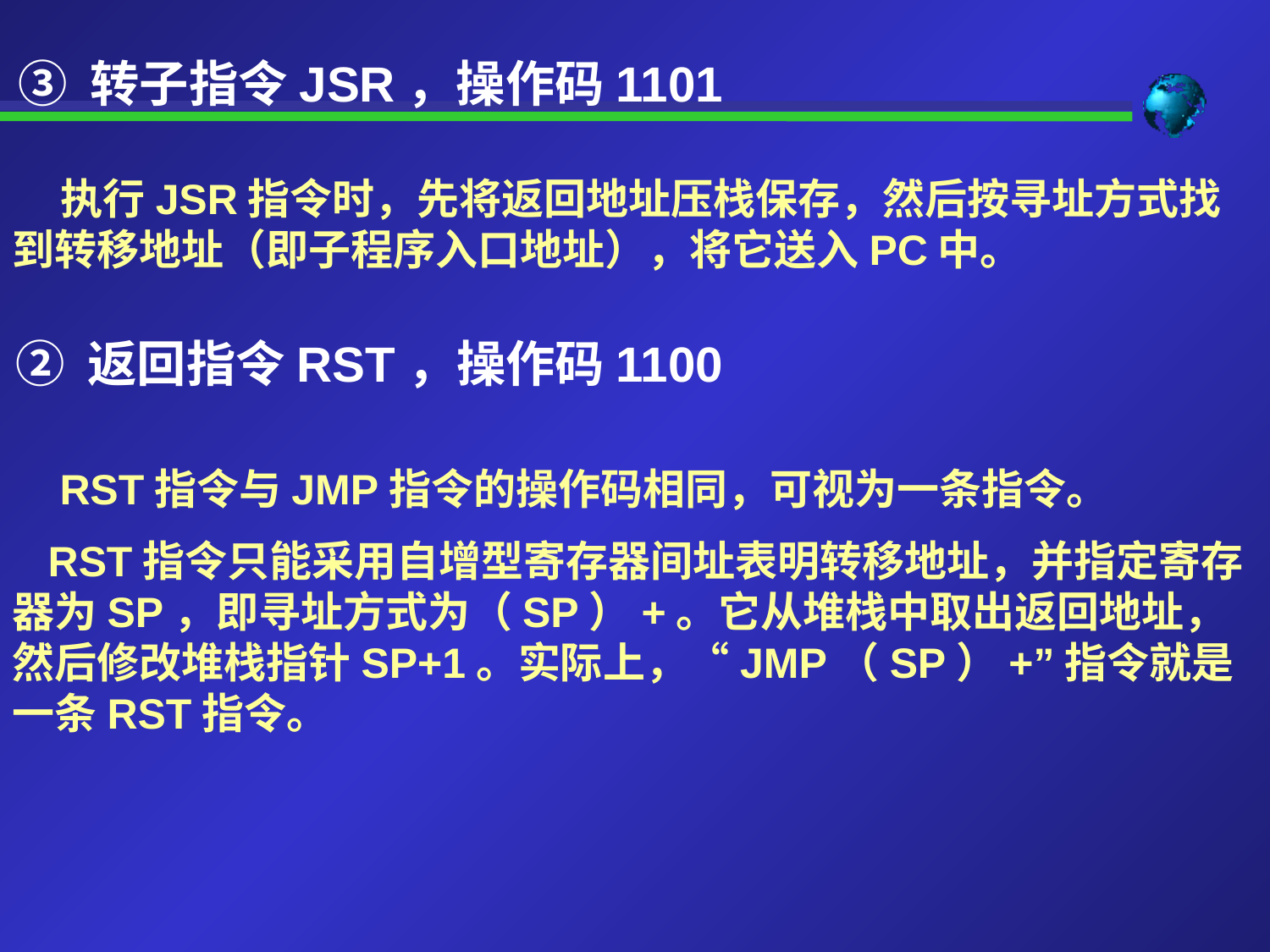

③ 转子指令JSR，操作码1101
    执行JSR指令时，先将返回地址压栈保存，然后按寻址方式找到转移地址（即子程序入口地址），将它送入PC中。
② 返回指令RST，操作码1100
    RST指令与JMP指令的操作码相同，可视为一条指令。
   RST指令只能采用自增型寄存器间址表明转移地址，并指定寄存器为SP，即寻址方式为（SP）+。它从堆栈中取出返回地址，然后修改堆栈指针SP+1。实际上，“JMP（SP）+”指令就是一条RST指令。
49